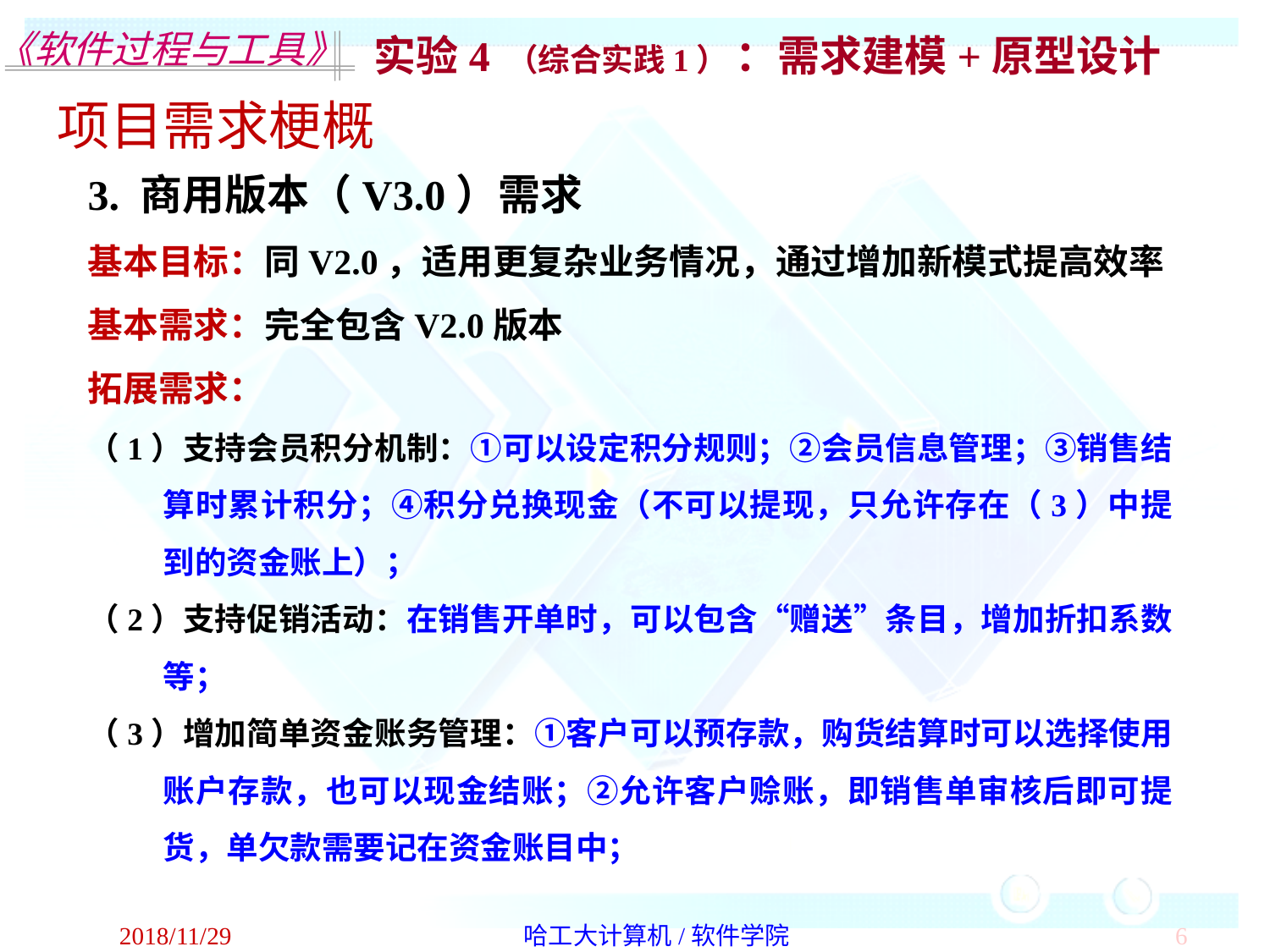

实验4 （综合实践1） ：需求建模+原型设计
项目需求梗概
3. 商用版本（V3.0）需求
基本目标：同V2.0，适用更复杂业务情况，通过增加新模式提高效率
基本需求：完全包含V2.0版本
拓展需求：
（1）支持会员积分机制：①可以设定积分规则；②会员信息管理；③销售结算时累计积分；④积分兑换现金（不可以提现，只允许存在（3）中提到的资金账上）；
（2）支持促销活动：在销售开单时，可以包含“赠送”条目，增加折扣系数等；
（3）增加简单资金账务管理：①客户可以预存款，购货结算时可以选择使用账户存款，也可以现金结账；②允许客户赊账，即销售单审核后即可提货，单欠款需要记在资金账目中；